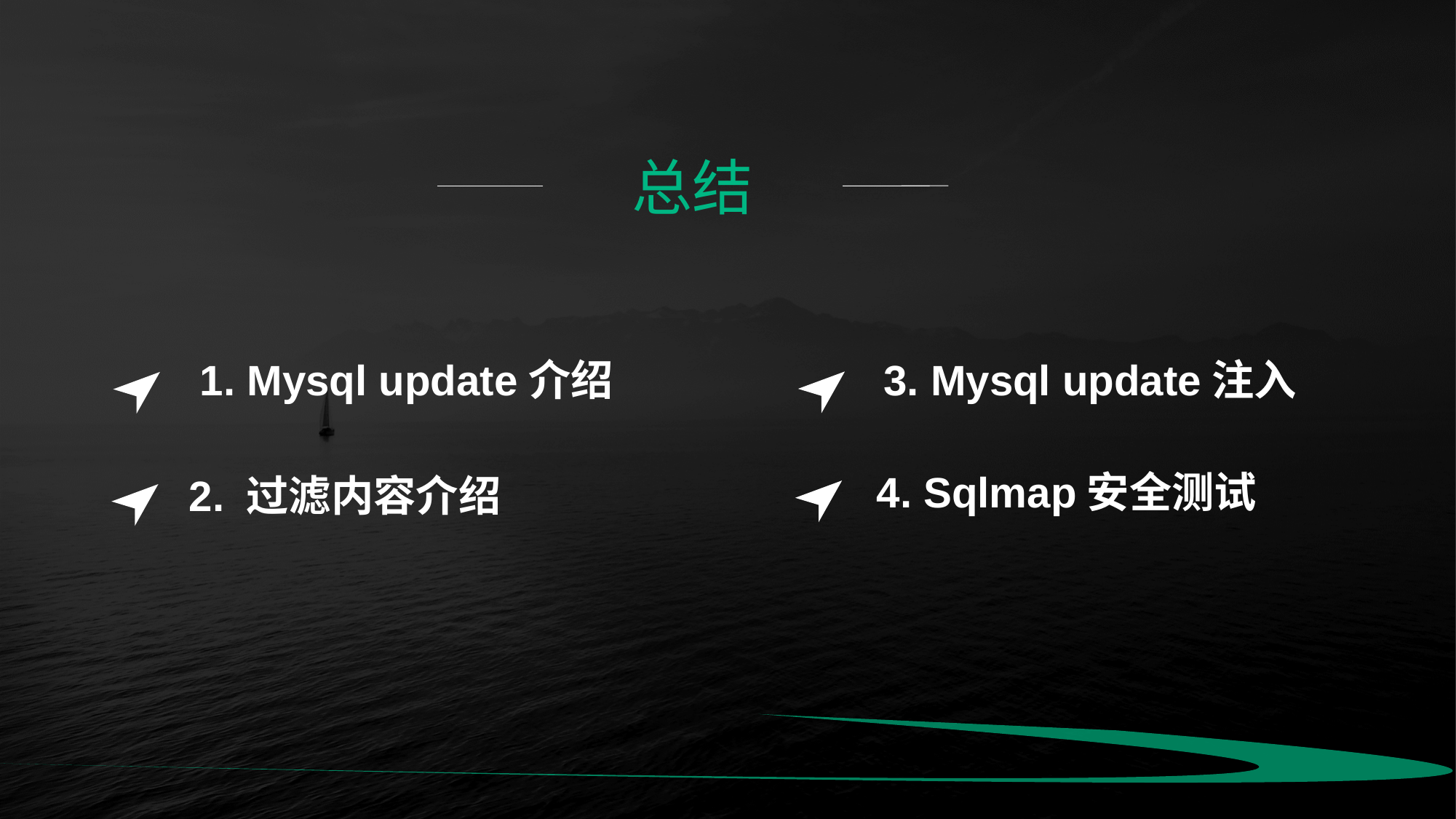

总结
3. Mysql update注入

4. Sqlmap安全测试

1. Mysql update介绍

2. 过滤内容介绍